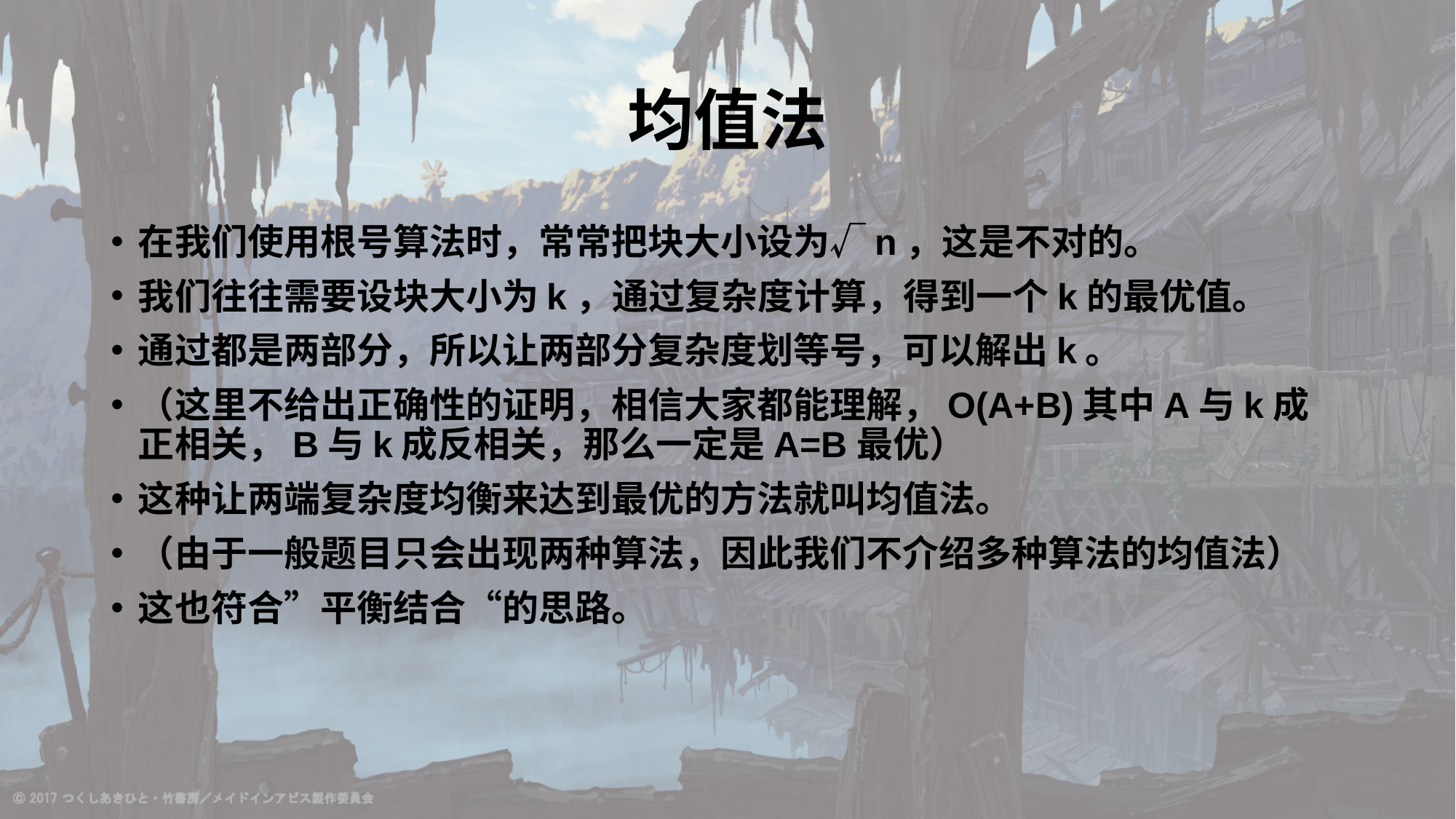

# 均值法
在我们使用根号算法时，常常把块大小设为√n，这是不对的。
我们往往需要设块大小为k，通过复杂度计算，得到一个k的最优值。
通过都是两部分，所以让两部分复杂度划等号，可以解出k。
（这里不给出正确性的证明，相信大家都能理解，O(A+B)其中A与k成正相关，B与k成反相关，那么一定是A=B最优）
这种让两端复杂度均衡来达到最优的方法就叫均值法。
（由于一般题目只会出现两种算法，因此我们不介绍多种算法的均值法）
这也符合”平衡结合“的思路。